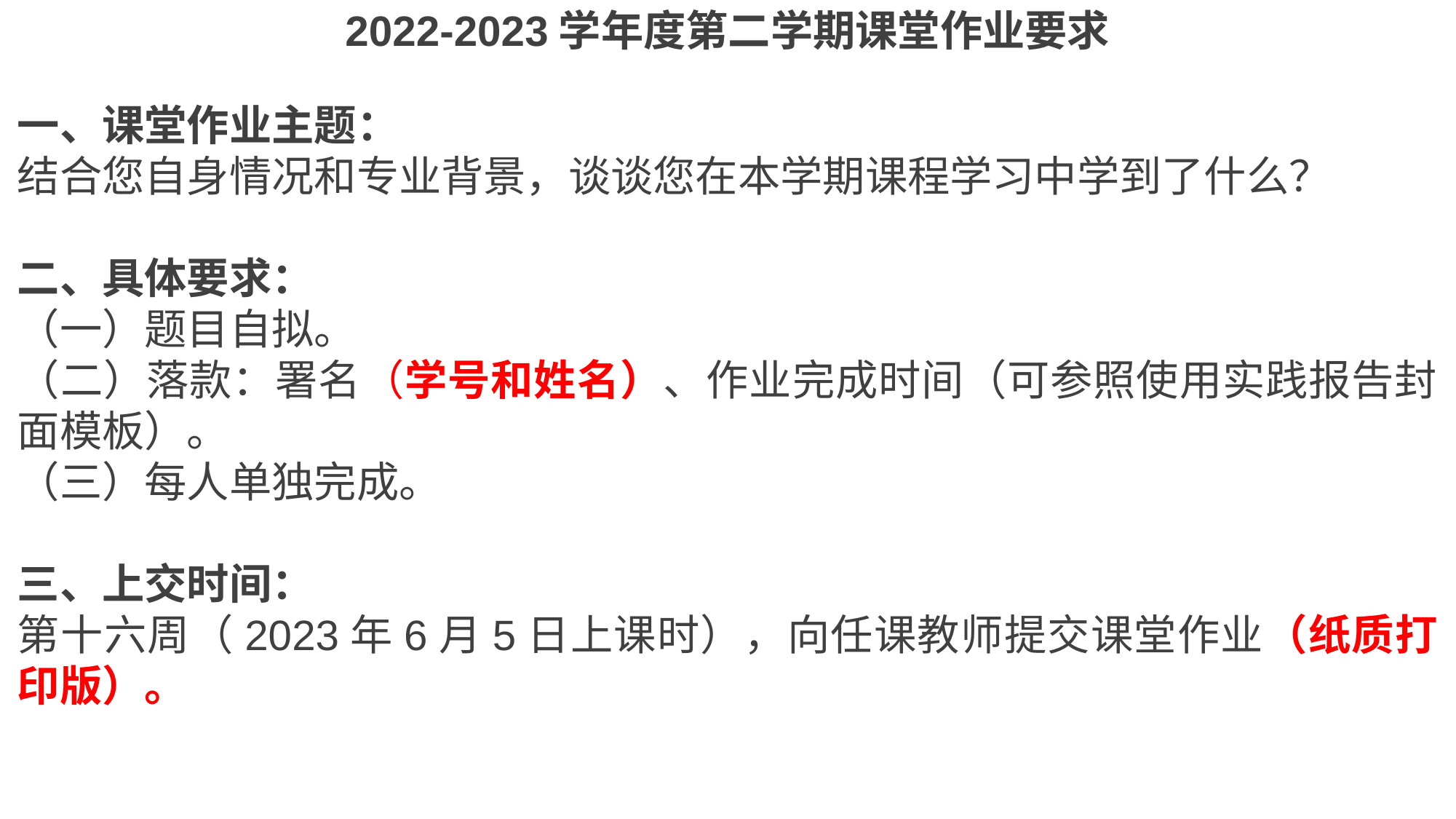

2022-2023学年度第二学期课堂作业要求

一、课堂作业主题：
结合您自身情况和专业背景，谈谈您在本学期课程学习中学到了什么？

二、具体要求：
（一）题目自拟。
（二）落款：署名（学号和姓名）、作业完成时间（可参照使用实践报告封面模板）。
（三）每人单独完成。

三、上交时间：
第十六周（2023年6月5日上课时），向任课教师提交课堂作业（纸质打印版）。